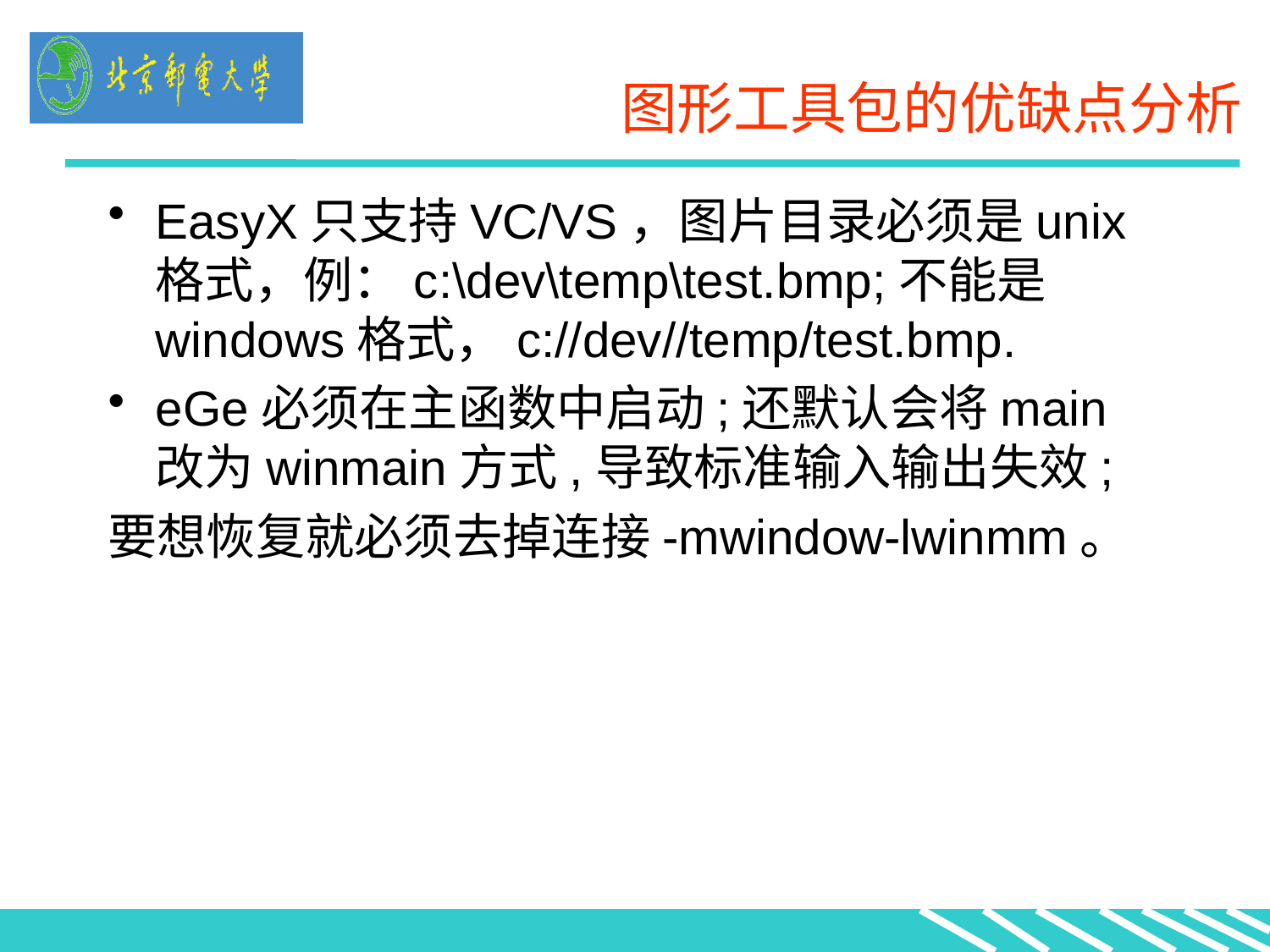

# 图形工具包的优缺点分析
EasyX只支持VC/VS，图片目录必须是unix格式，例：c:\dev\temp\test.bmp;不能是windows格式，c://dev//temp/test.bmp.
eGe必须在主函数中启动;还默认会将main改为winmain方式,导致标准输入输出失效;
要想恢复就必须去掉连接-mwindow-lwinmm。